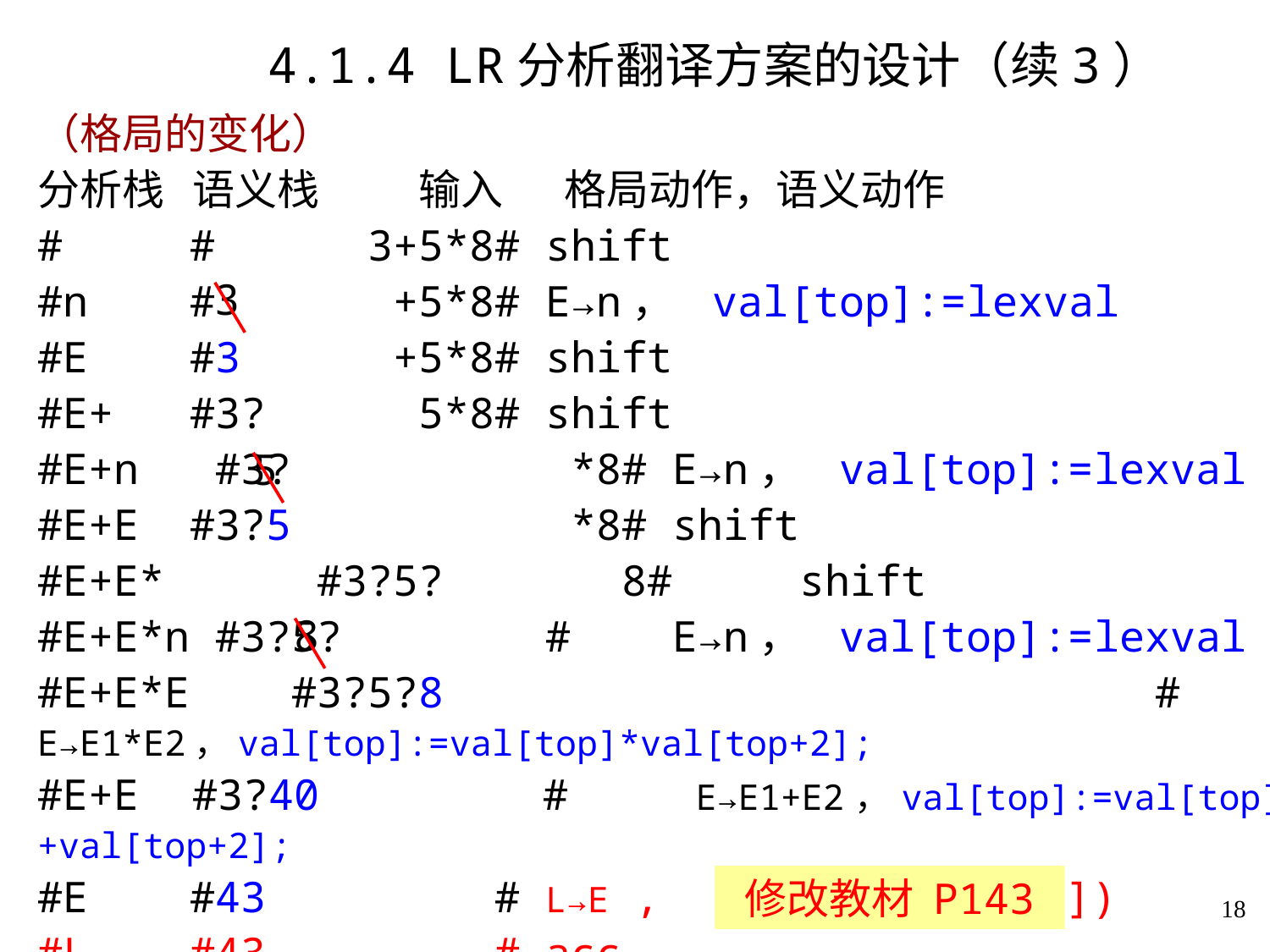

# 4.1.4 LR分析翻译方案的设计（续3）
（格局的变化）
分析栈   语义栈	输入	  格局动作，语义动作
#	 #	   3+5*8#	shift
#n  	 #	    +5*8#	E→n，   val[top]:=lexval
#E	 #3	    +5*8#	shift
#E+	 #3?	     5*8#	shift
#E+n   #3? 	      *8#	E→n，   val[top]:=lexval
#E+E	 #3?5	      *8#	shift
#E+E*	 #3?5?       8#  	shift
#E+E*n #3?5?        #  	E→n，   val[top]:=lexval
#E+E*E #3?5?8       #	E→E1*E2，val[top]:=val[top]*val[top+2];
#E+E	 #3?40        #	E→E1+E2，val[top]:=val[top]+val[top+2];
#E	 #43	        #	L→E ,   print(val[top])
#L	 #43	        #	acc
3

5

8

修改教材 P143
18